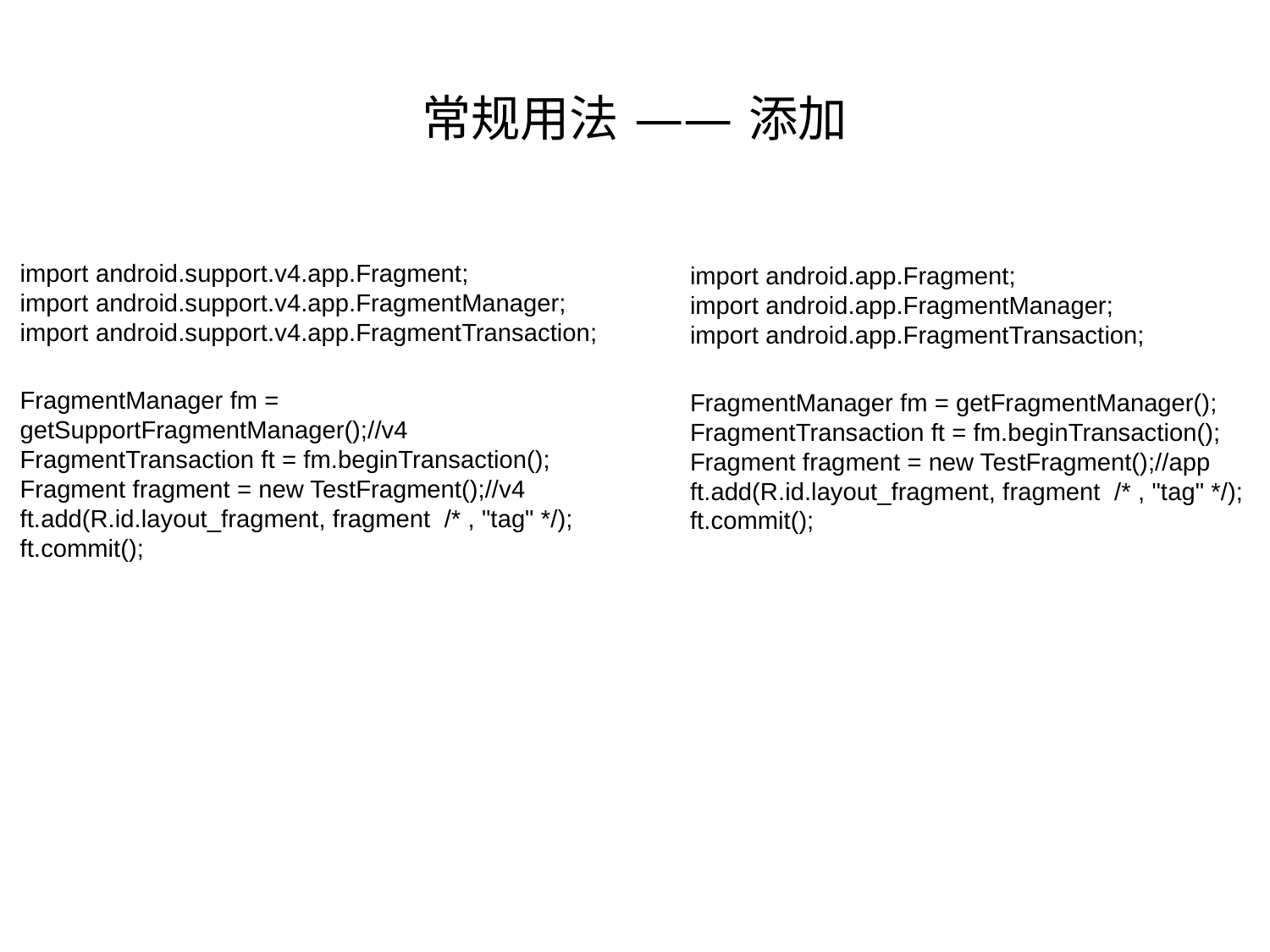

常规用法 —— 添加
import android.support.v4.app.Fragment;
import android.support.v4.app.FragmentManager;
import android.support.v4.app.FragmentTransaction;

FragmentManager fm = getSupportFragmentManager();//v4
FragmentTransaction ft = fm.beginTransaction();
Fragment fragment = new TestFragment();//v4
ft.add(R.id.layout_fragment, fragment  /* , "tag" */);
ft.commit();
import android.app.Fragment;
import android.app.FragmentManager;
import android.app.FragmentTransaction;

FragmentManager fm = getFragmentManager();
FragmentTransaction ft = fm.beginTransaction();
Fragment fragment = new TestFragment();//app
ft.add(R.id.layout_fragment, fragment  /* , "tag" */);
ft.commit();